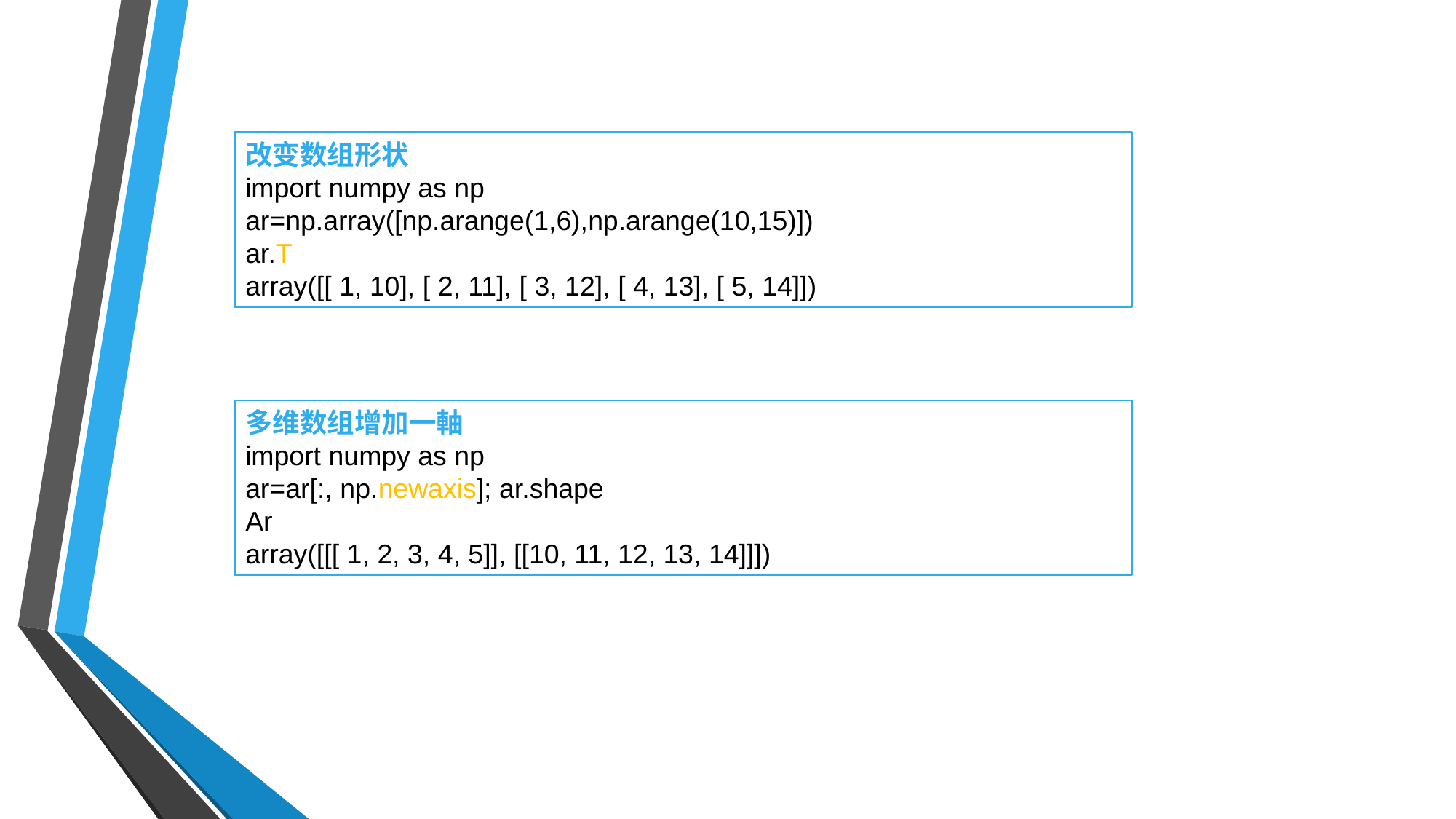

改变数组形状
import numpy as np
ar=np.array([np.arange(1,6),np.arange(10,15)])
ar.T
array([[ 1, 10], [ 2, 11], [ 3, 12], [ 4, 13], [ 5, 14]])
多维数组增加一軸
import numpy as np
ar=ar[:, np.newaxis]; ar.shape
Ar
array([[[ 1, 2, 3, 4, 5]], [[10, 11, 12, 13, 14]]])